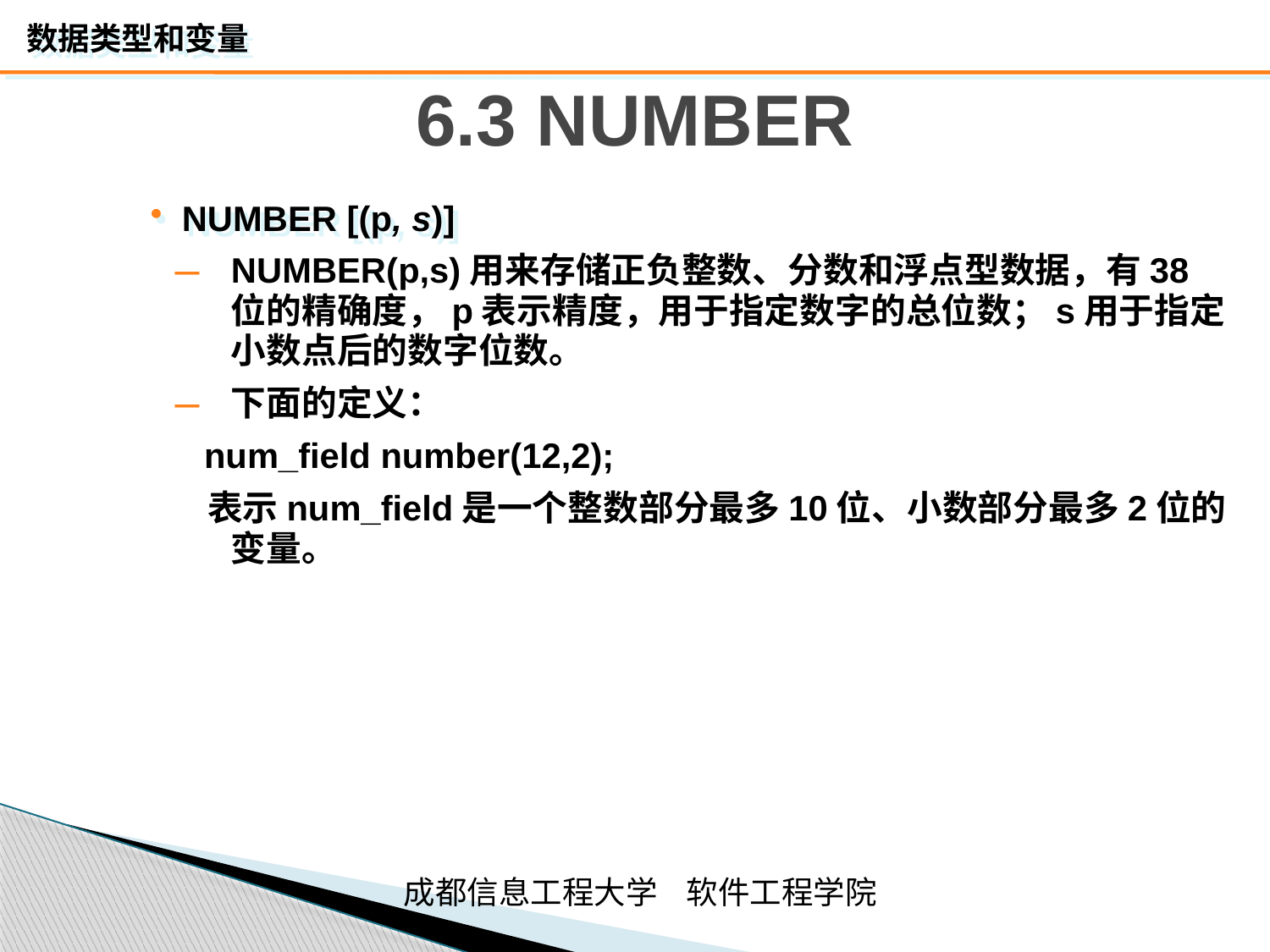

# 6.3 NUMBER
NUMBER [(p, s)]
NUMBER(p,s)用来存储正负整数、分数和浮点型数据，有38位的精确度，p表示精度，用于指定数字的总位数；s用于指定小数点后的数字位数。
下面的定义：
   num_field number(12,2);
   表示num_field是一个整数部分最多10位、小数部分最多2位的变量。